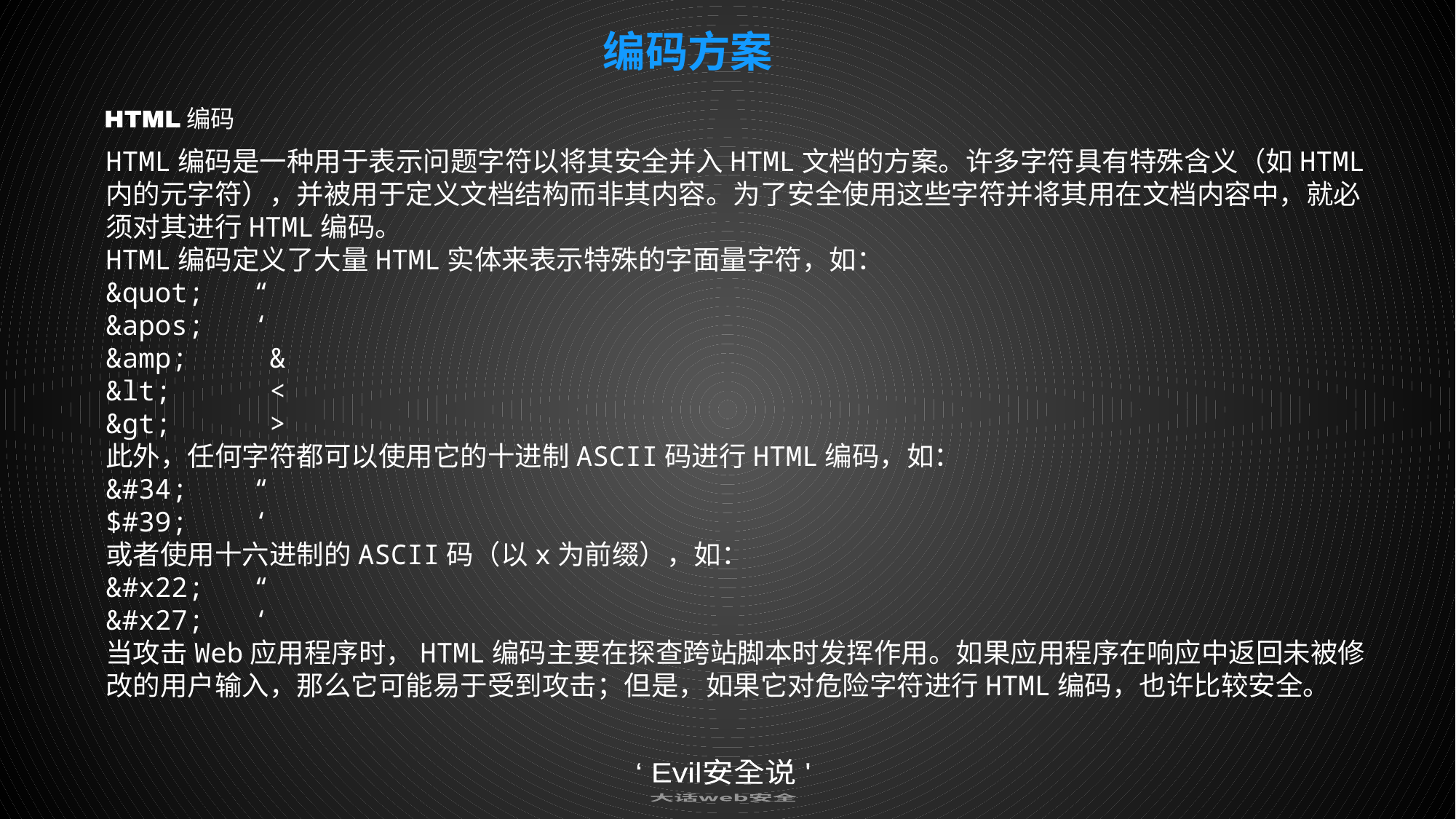

编码方案
HTML编码
HTML编码是一种用于表示问题字符以将其安全并入HTML文档的方案。许多字符具有特殊含义（如HTML内的元字符），并被用于定义文档结构而非其内容。为了安全使用这些字符并将其用在文档内容中，就必须对其进行HTML编码。
HTML编码定义了大量HTML实体来表示特殊的字面量字符，如：
&quot;   “
&apos;   ‘
&amp;     &
&lt;      <
&gt;      >
此外，任何字符都可以使用它的十进制ASCII码进行HTML编码，如：
&#34;    “
$#39;    ‘
或者使用十六进制的ASCII码（以x为前缀），如：
&#x22;   “
&#x27;   ‘
当攻击Web应用程序时，HTML编码主要在探查跨站脚本时发挥作用。如果应用程序在响应中返回未被修改的用户输入，那么它可能易于受到攻击；但是，如果它对危险字符进行HTML编码，也许比较安全。

‘ Evil安全说 '
大话web安全